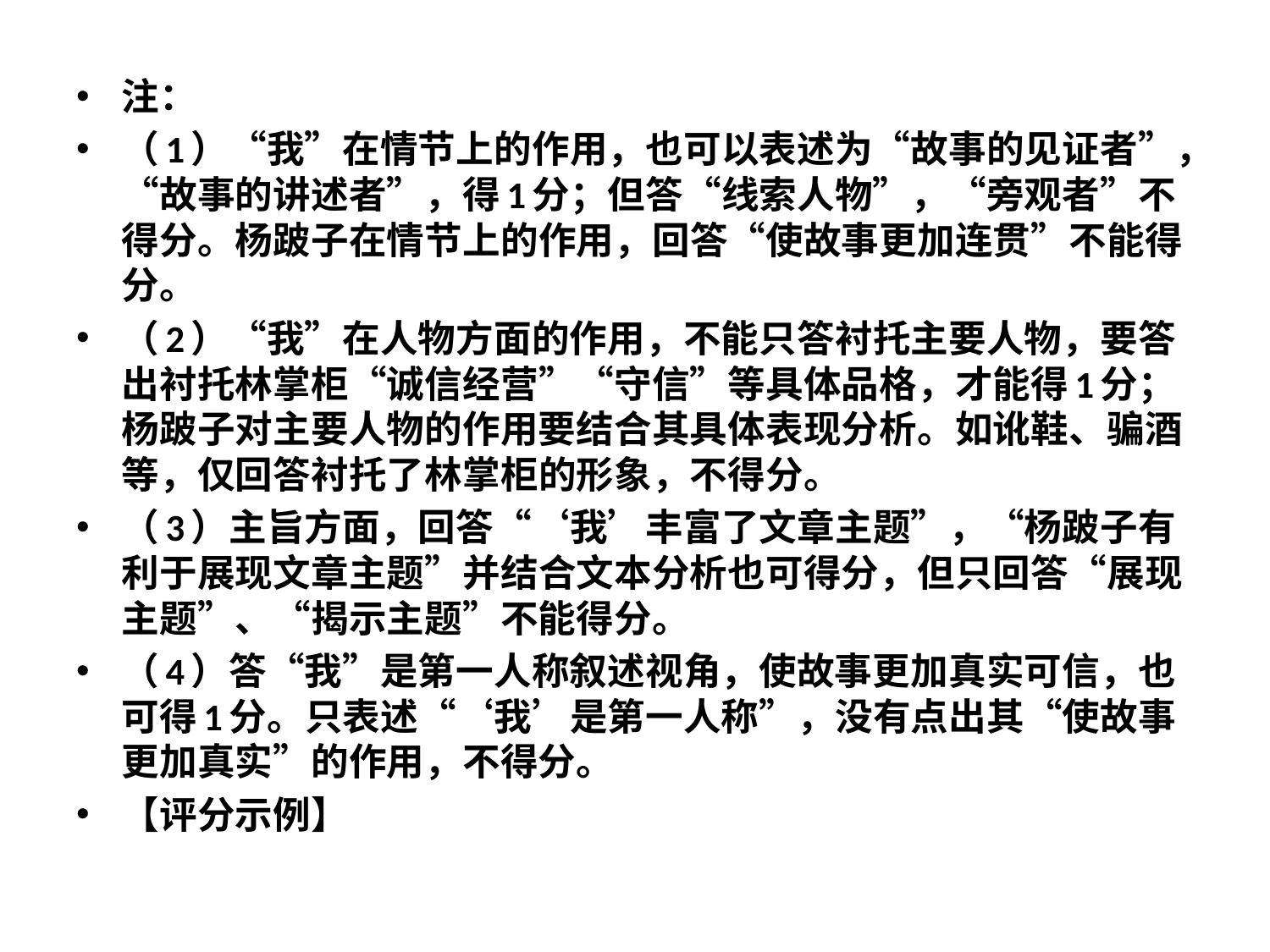

注：
（1）“我”在情节上的作用，也可以表述为“故事的见证者”，“故事的讲述者”，得1分；但答“线索人物”，“旁观者”不得分。杨跛子在情节上的作用，回答“使故事更加连贯”不能得分。
（2）“我”在人物方面的作用，不能只答衬托主要人物，要答出衬托林掌柜“诚信经营”“守信”等具体品格，才能得1分；杨跛子对主要人物的作用要结合其具体表现分析。如讹鞋、骗酒等，仅回答衬托了林掌柜的形象，不得分。
（3）主旨方面，回答“‘我’丰富了文章主题”，“杨跛子有利于展现文章主题”并结合文本分析也可得分，但只回答“展现主题”、“揭示主题”不能得分。
（4）答“我”是第一人称叙述视角，使故事更加真实可信，也可得1分。只表述“‘我’是第一人称”，没有点出其“使故事更加真实”的作用，不得分。
【评分示例】